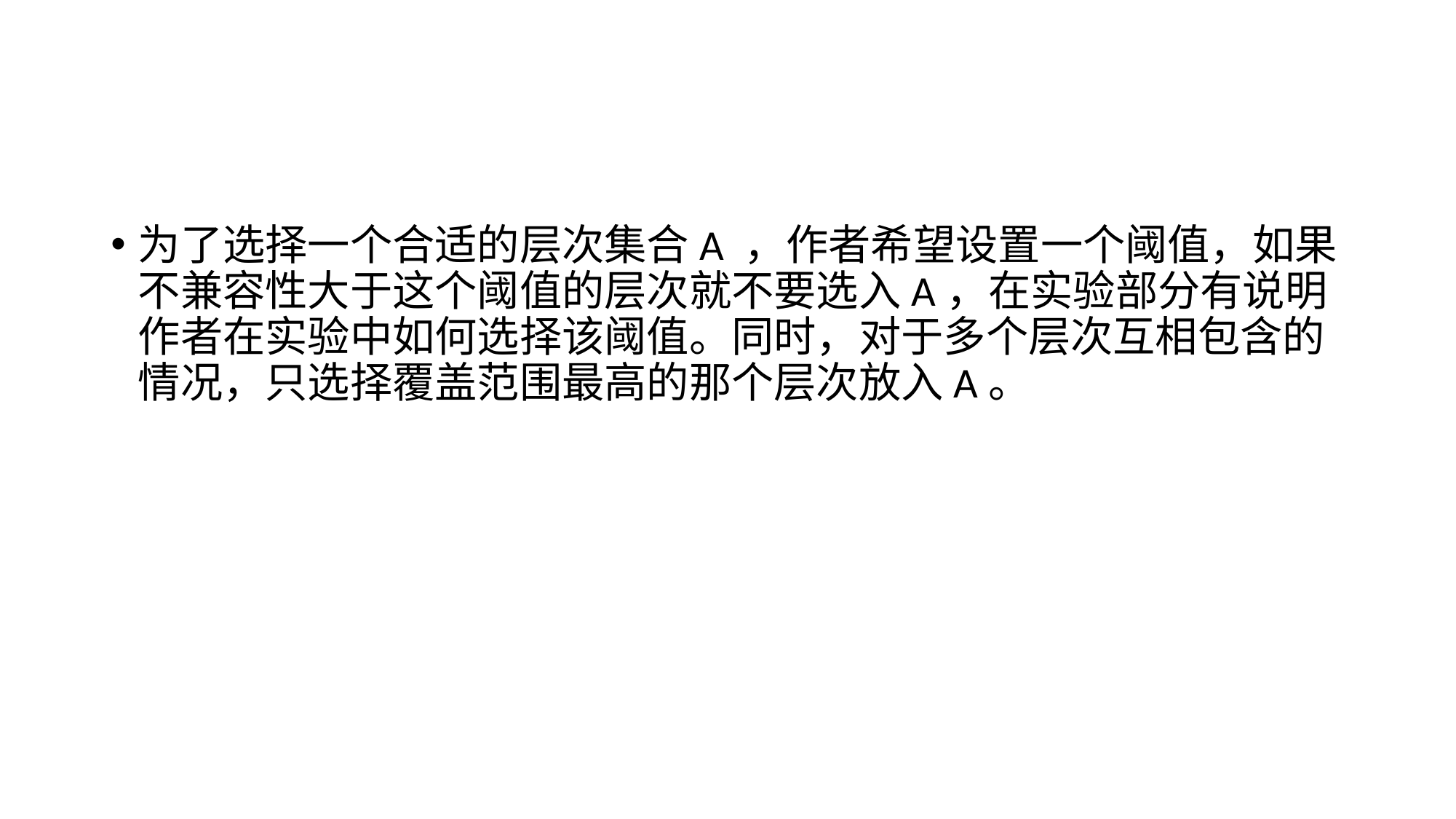

#
为了选择一个合适的层次集合A ，作者希望设置一个阈值，如果不兼容性大于这个阈值的层次就不要选入A，在实验部分有说明作者在实验中如何选择该阈值。同时，对于多个层次互相包含的情况，只选择覆盖范围最高的那个层次放入A。